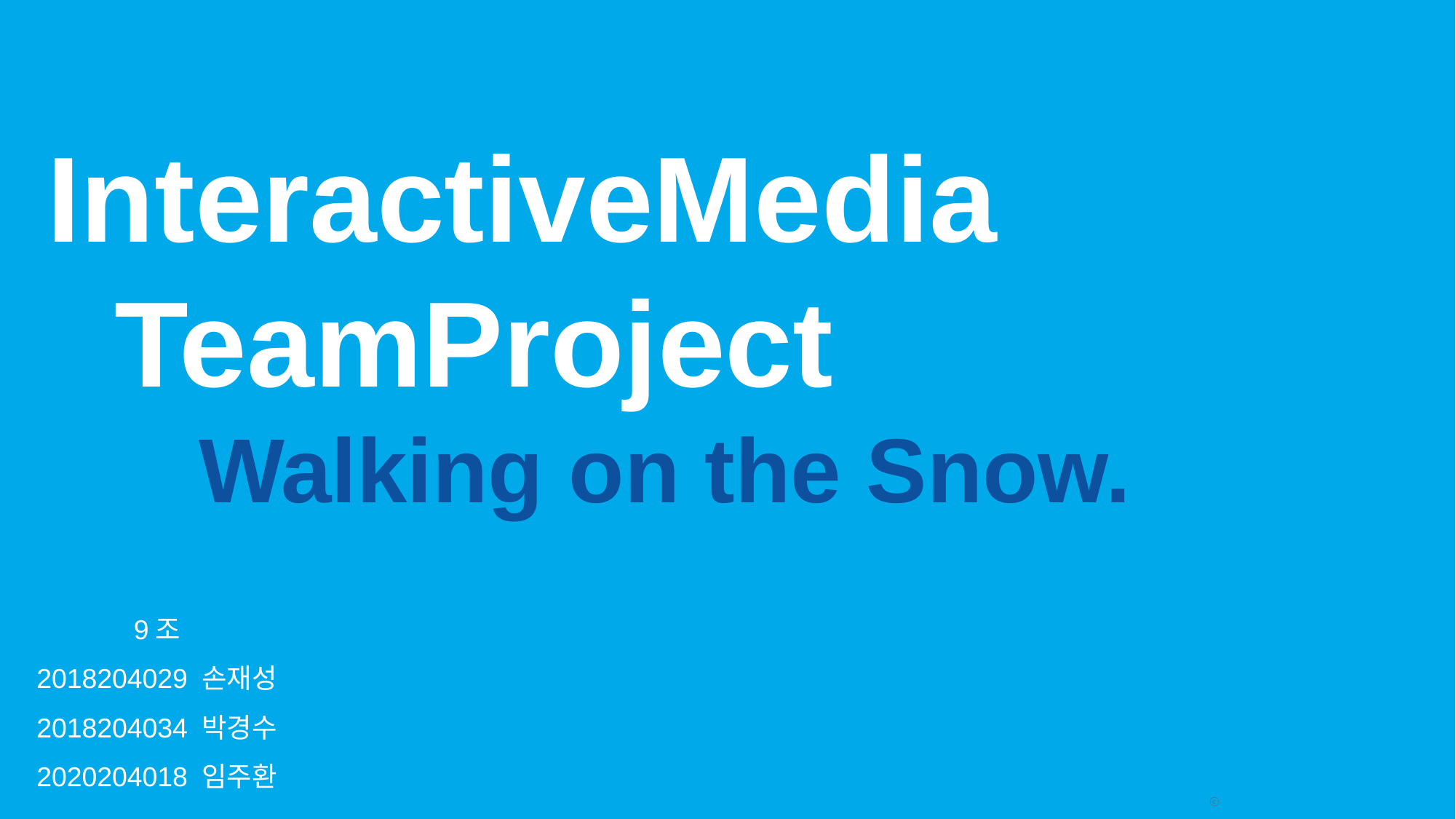

InteractiveMedia
  TeamProject
      Walking on the Snow.
9조
2018204029 손재성
2018204034 박경수
2020204018 임주환